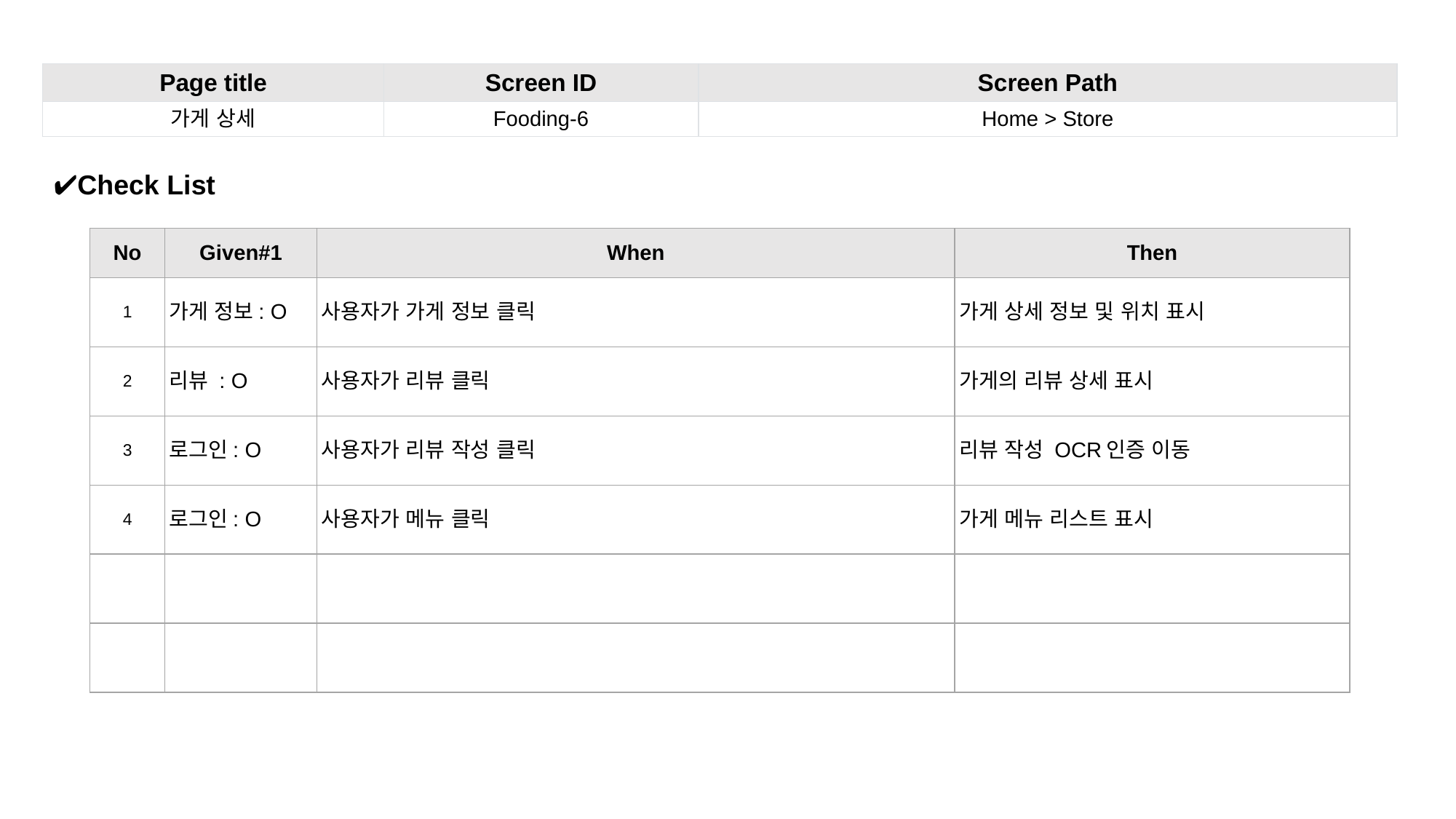

| Page title | Screen ID | Screen Path |
| --- | --- | --- |
| 가게 상세 | Fooding-6 | Home > Store |
✔Check List

| No | Given#1 | When | Then |
| --- | --- | --- | --- |
| 1 | 가게 정보: O | 사용자가 가게 정보 클릭 | 가게 상세 정보 및 위치 표시 |
| 2 | 리뷰 : O | 사용자가 리뷰 클릭 | 가게의 리뷰 상세 표시 |
| 3 | 로그인: O | 사용자가 리뷰 작성 클릭 | 리뷰 작성 OCR인증 이동 |
| 4 | 로그인: O | 사용자가 메뉴 클릭 | 가게 메뉴 리스트 표시 |
|  |  |  |  |
|  |  |  |  |